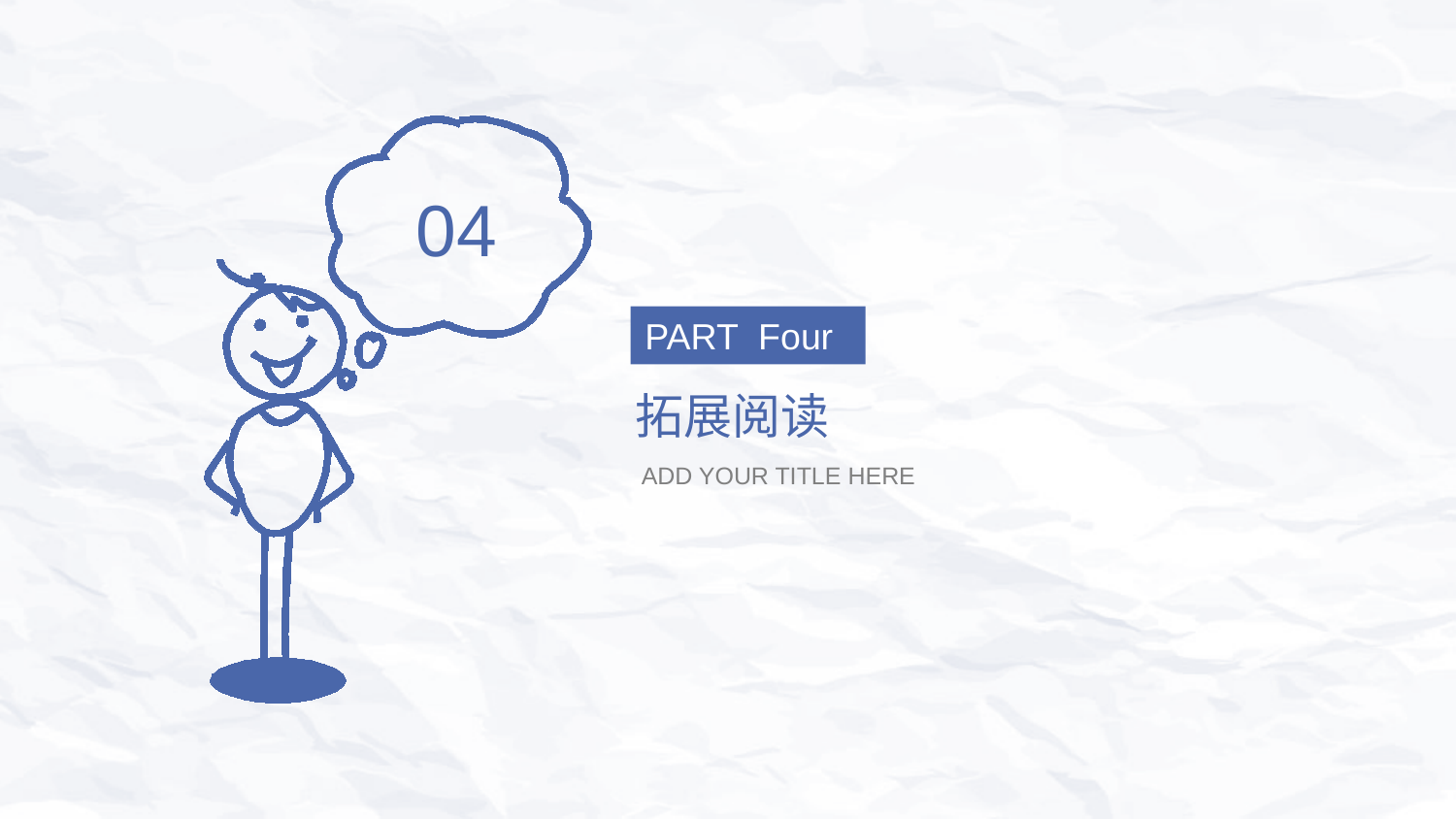

04
PART  Four
拓展阅读
ADD YOUR TITLE HERE